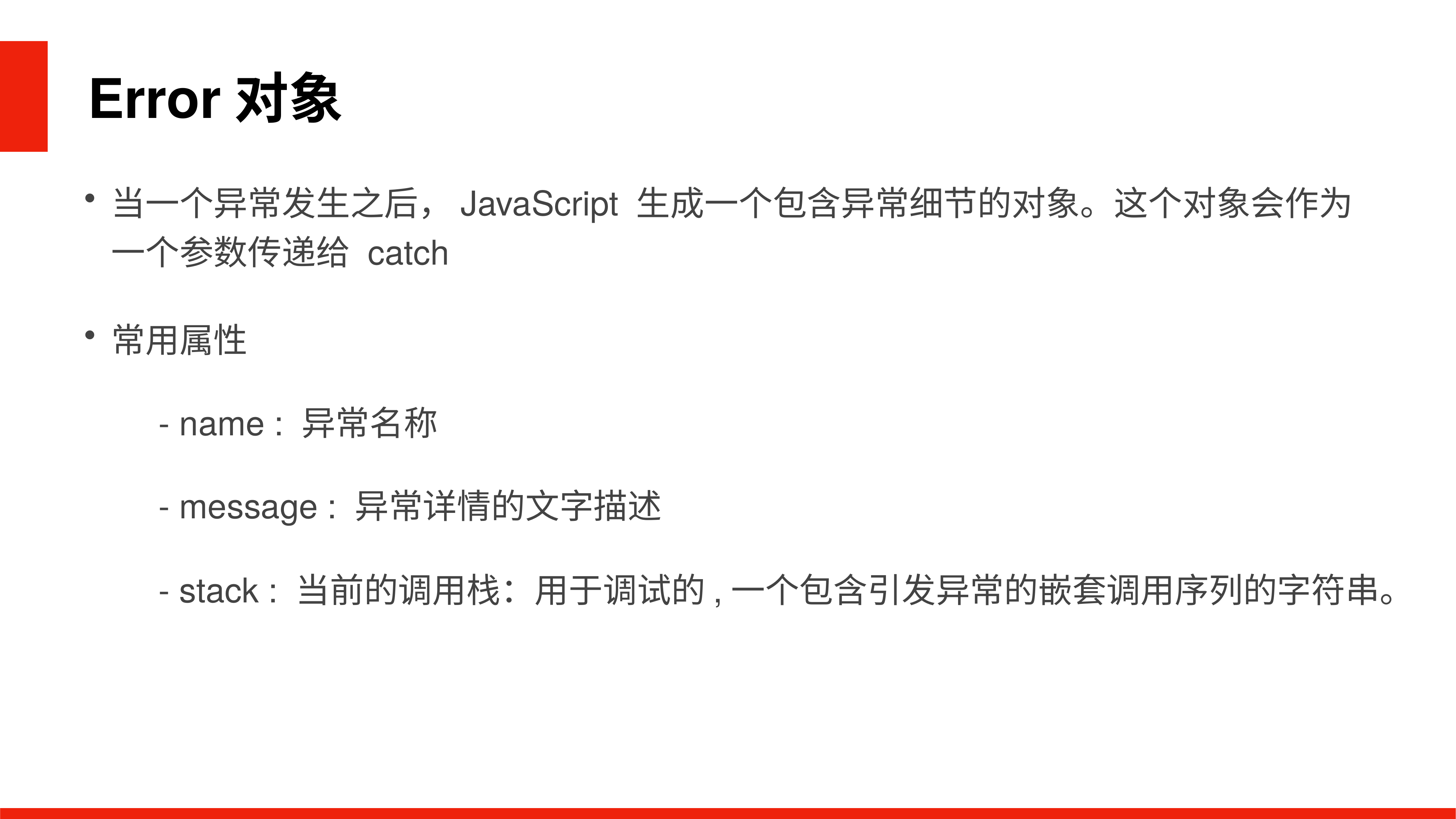

Error对象
当一个异常发生之后，JavaScript 生成一个包含异常细节的对象。这个对象会作为一个参数传递给 catch
常用属性
- name : 异常名称
- message : 异常详情的文字描述
- stack : 当前的调用栈：用于调试的,一个包含引发异常的嵌套调用序列的字符串。
7